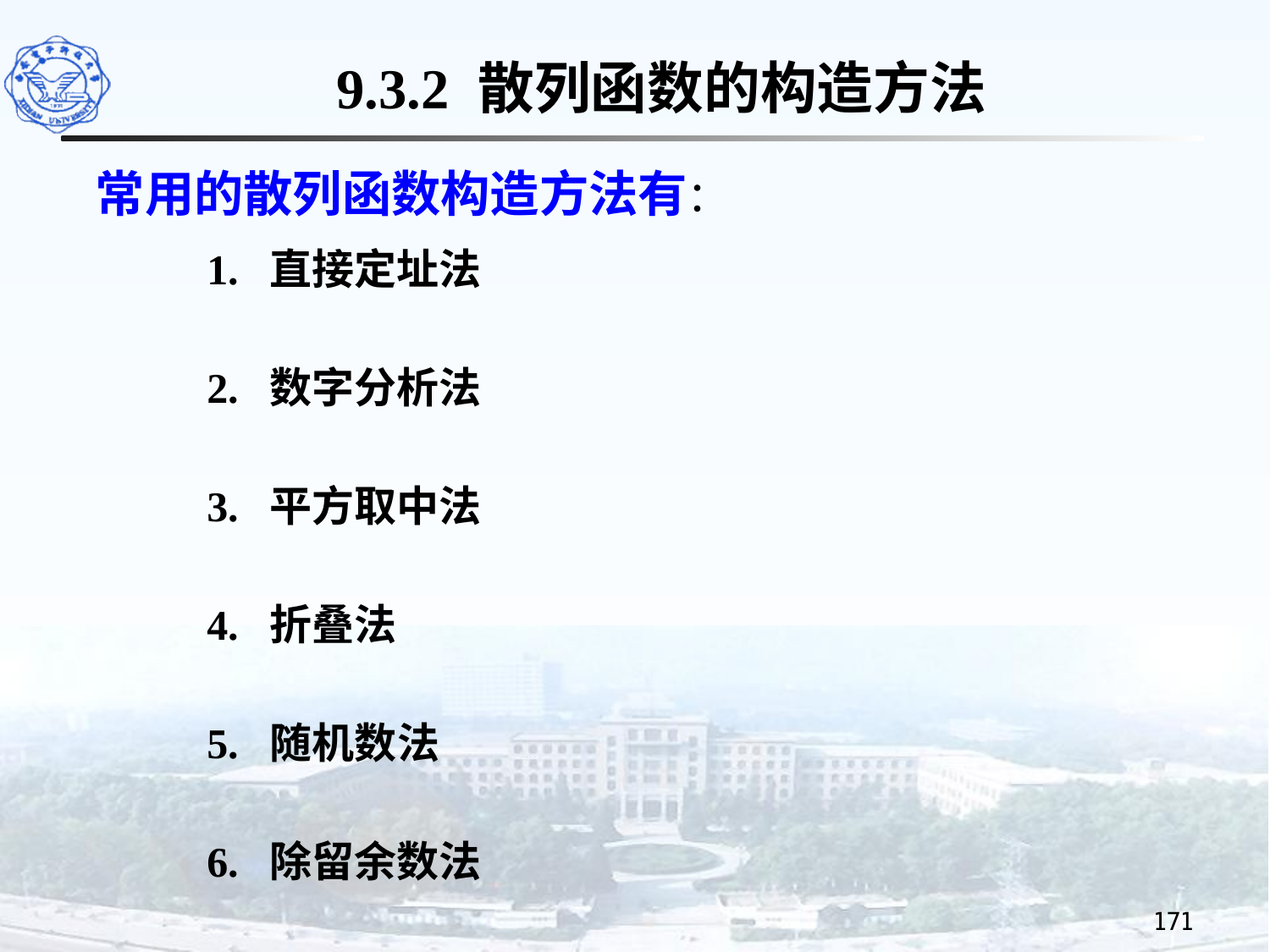

9.3.2 散列函数的构造方法
 常用的散列函数构造方法有：
     1.  直接定址法

     2.  数字分析法

     3.  平方取中法

     4.  折叠法

     5.  随机数法

     6.  除留余数法
171